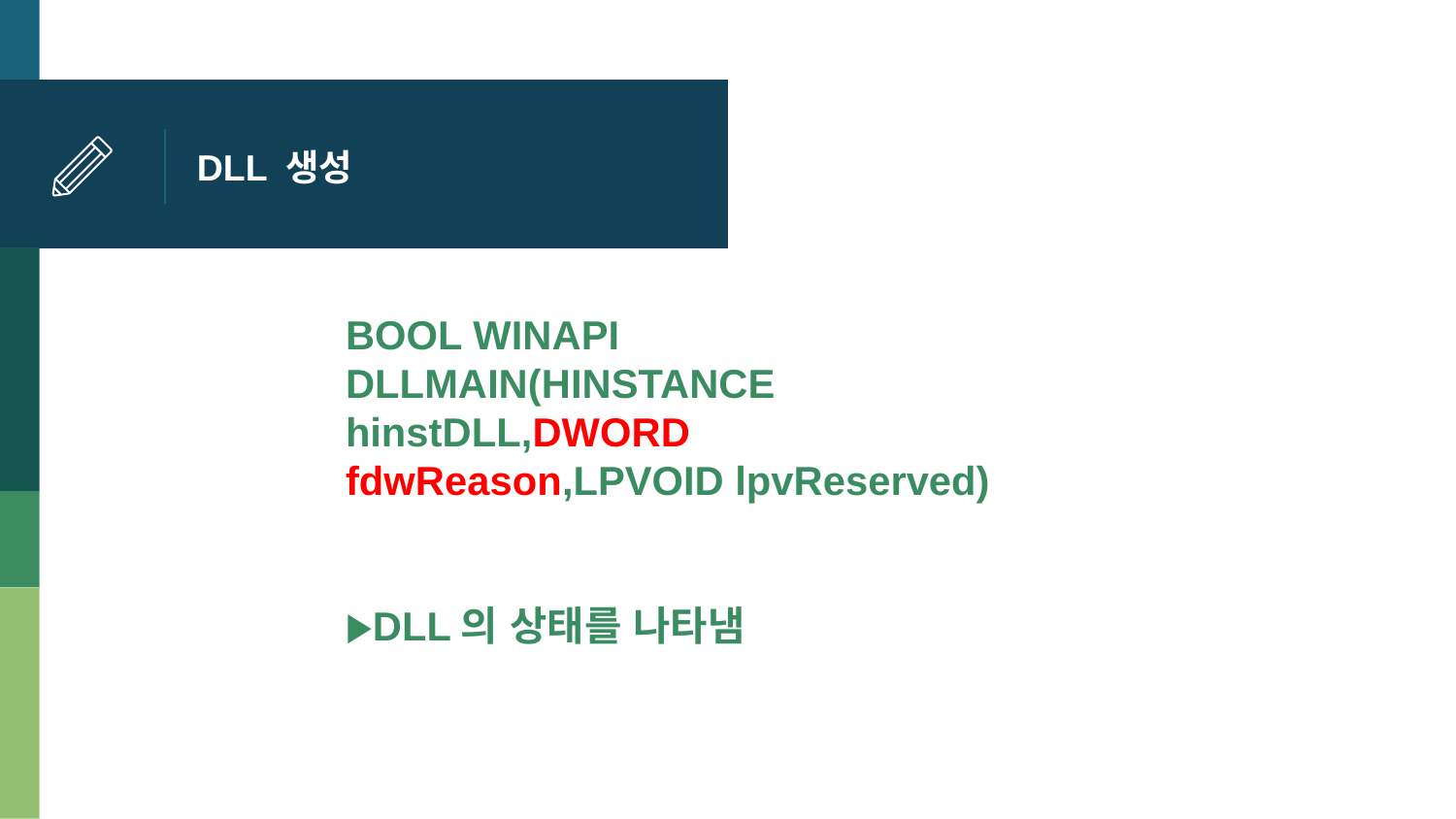

# DLL 생성

BOOL WINAPI DLLMAIN(HINSTANCE hinstDLL,DWORD fdwReason,LPVOID lpvReserved)

▶DLL의 상태를 나타냄